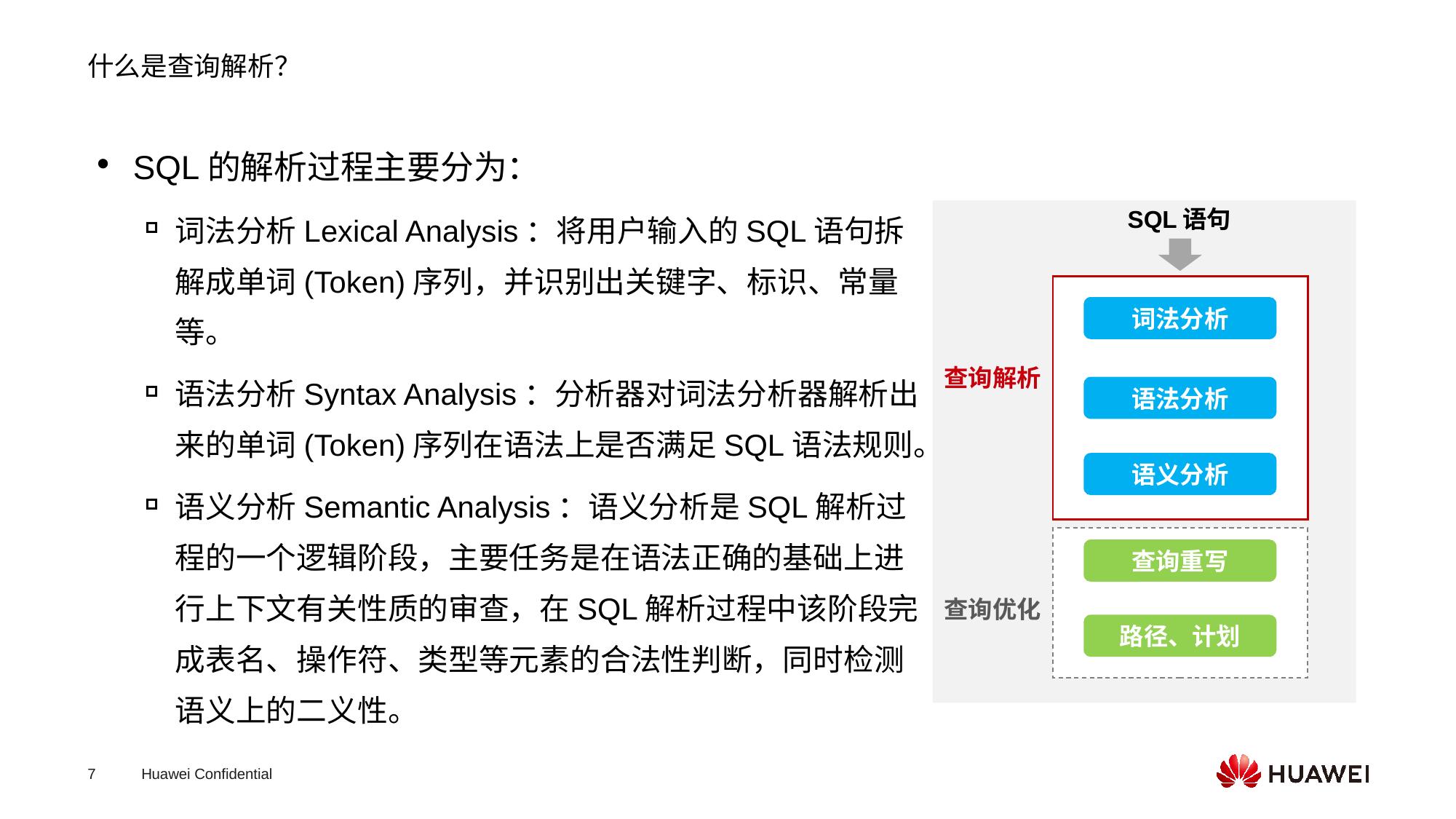

# 什么是查询解析？
SQL的解析过程主要分为：
词法分析Lexical Analysis：将用户输入的SQL语句拆解成单词(Token)序列，并识别出关键字、标识、常量等。
语法分析Syntax Analysis：分析器对词法分析器解析出来的单词(Token)序列在语法上是否满足SQL语法规则。
语义分析Semantic Analysis：语义分析是SQL解析过程的一个逻辑阶段，主要任务是在语法正确的基础上进行上下文有关性质的审查，在SQL解析过程中该阶段完成表名、操作符、类型等元素的合法性判断，同时检测语义上的二义性。

SQL语句

词法分析
查询解析
语法分析
语义分析

查询重写
查询优化
路径、计划